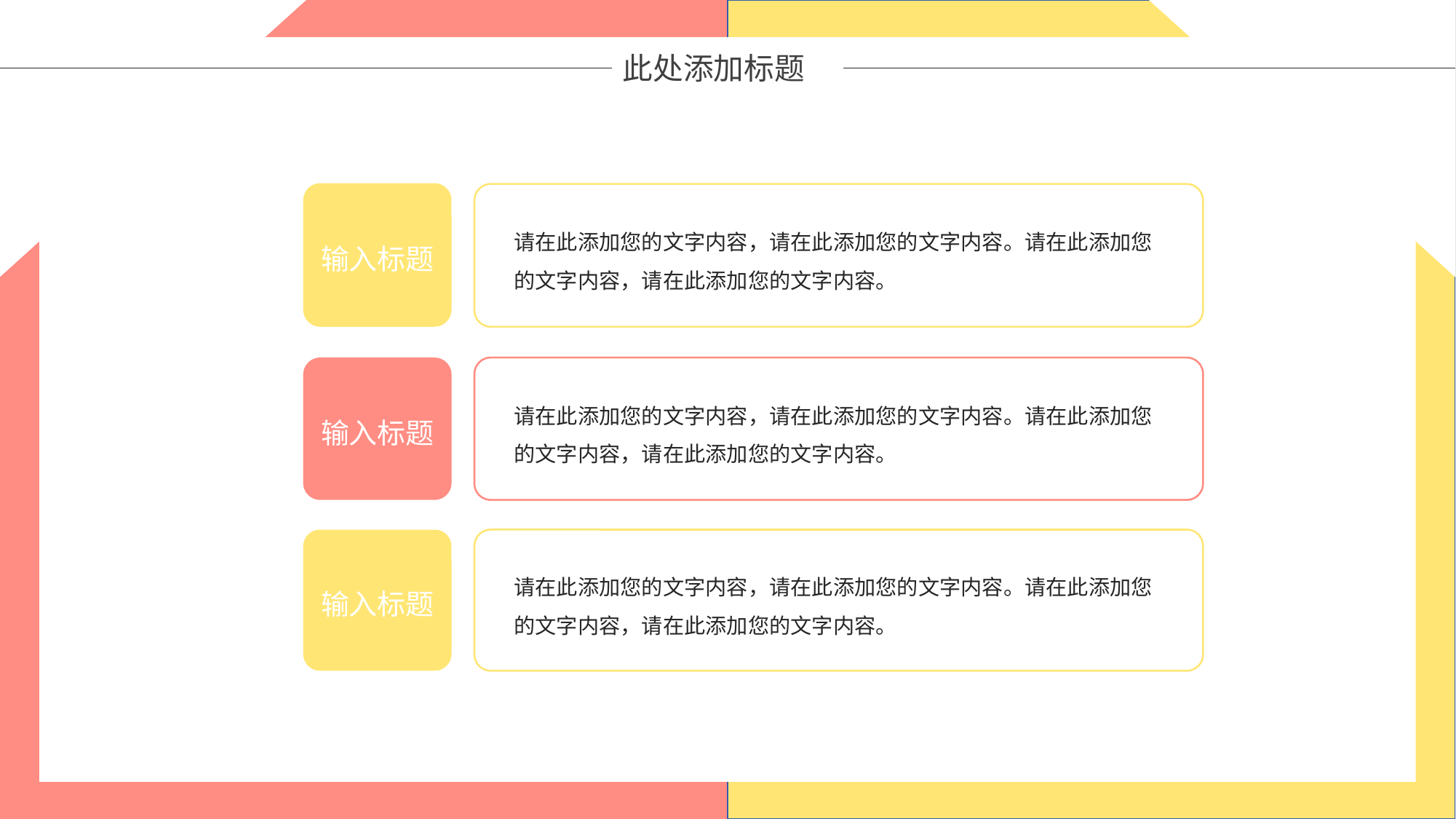

此处添加标题
输入标题

请在此添加您的文字内容，请在此添加您的文字内容。请在此添加您的文字内容，请在此添加您的文字内容。
输入标题

请在此添加您的文字内容，请在此添加您的文字内容。请在此添加您的文字内容，请在此添加您的文字内容。
输入标题

请在此添加您的文字内容，请在此添加您的文字内容。请在此添加您的文字内容，请在此添加您的文字内容。